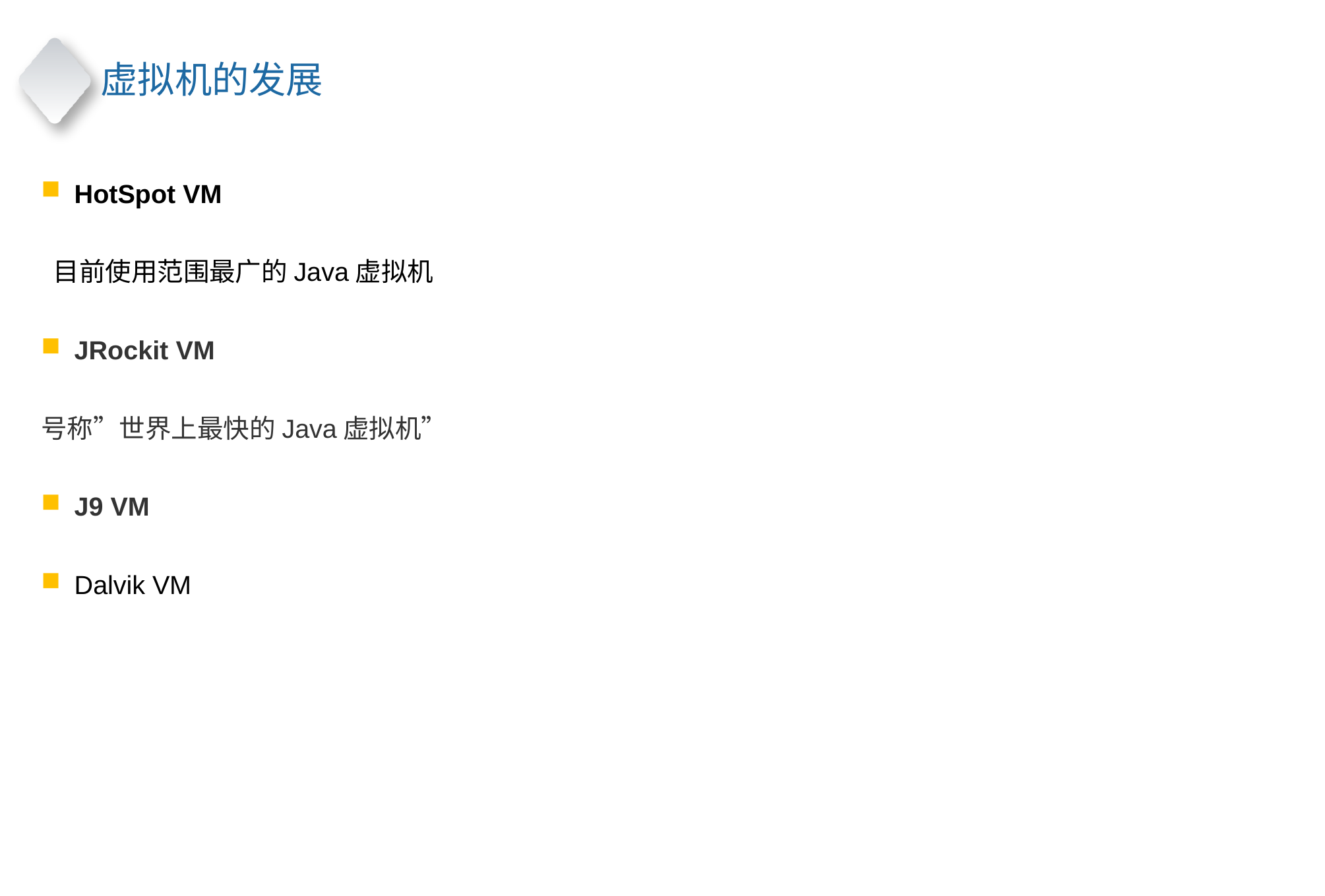

虚拟机的发展
HotSpot VM
 目前使用范围最广的Java虚拟机
JRockit VM
号称”世界上最快的Java虚拟机”
J9 VM
Dalvik VM